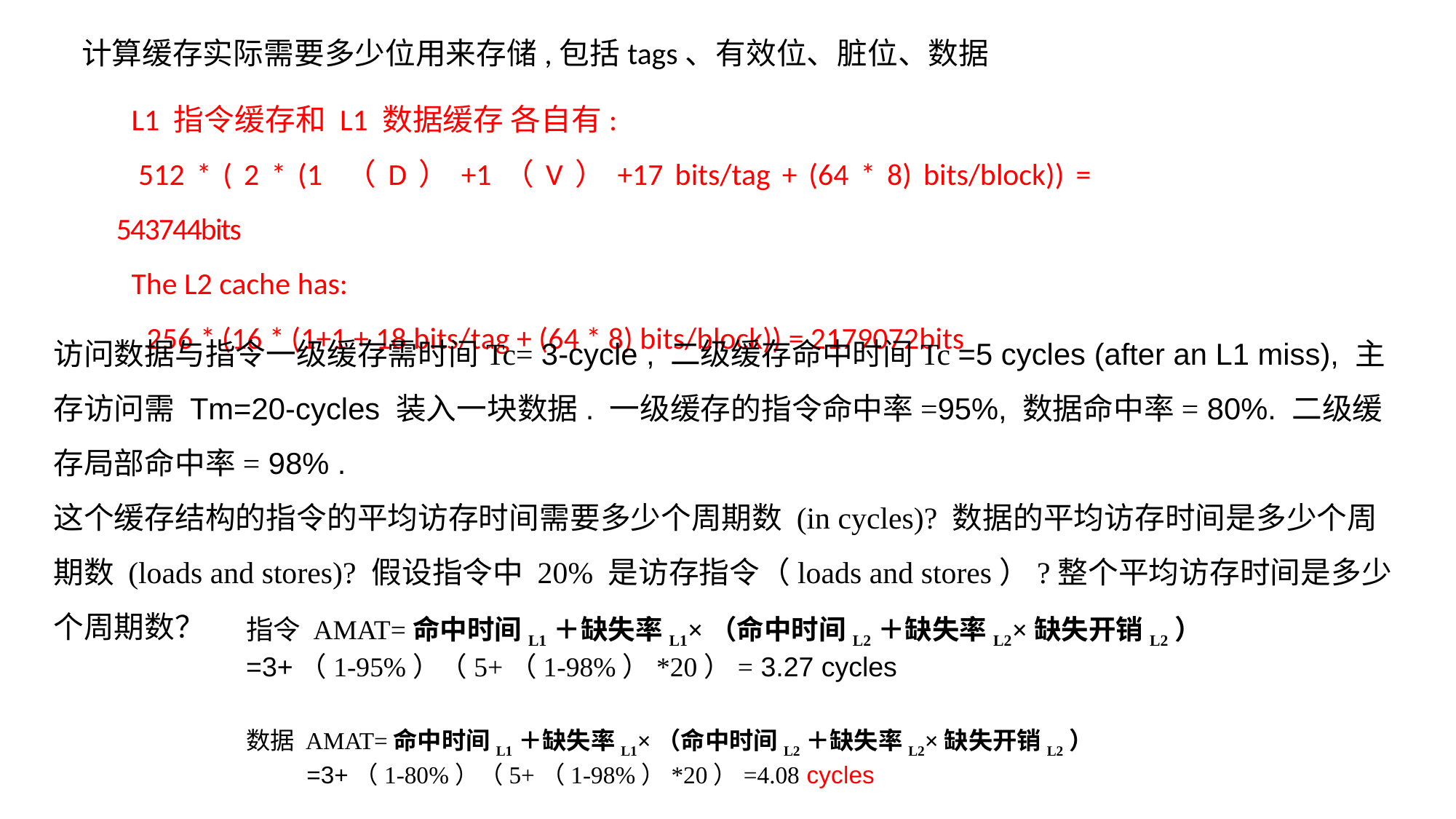

计算缓存实际需要多少位用来存储,包括tags、有效位、脏位、数据
L1 指令缓存和 L1 数据缓存 各自有:
 512 * ( 2 * (1 （D）+1（V）+17 bits/tag + (64 * 8) bits/block)) =   543744bits
The L2 cache has:
256 * (16 * (1+1 + 18 bits/tag + (64 * 8) bits/block)) = 2179072bits
访问数据与指令一级缓存需时间Tc= 3-cycle , 二级缓存命中时间Tc =5 cycles (after an L1 miss), 主存访问需 Tm=20-cycles 装入一块数据. 一级缓存的指令命中率=95%, 数据命中率= 80%. 二级缓存局部命中率= 98% .
这个缓存结构的指令的平均访存时间需要多少个周期数 (in cycles)? 数据的平均访存时间是多少个周期数 (loads and stores)? 假设指令中 20% 是访存指令（loads and stores）?整个平均访存时间是多少个周期数？

指令 AMAT=命中时间L1＋缺失率L1×（命中时间L2＋缺失率L2×缺失开销L2）
=3+（1-95%）（5+（1-98%）*20）= 3.27 cycles
数据 AMAT=命中时间L1＋缺失率L1×（命中时间L2＋缺失率L2×缺失开销L2）
         =3+（1-80%）（5+（1-98%）*20）=4.08 cycles